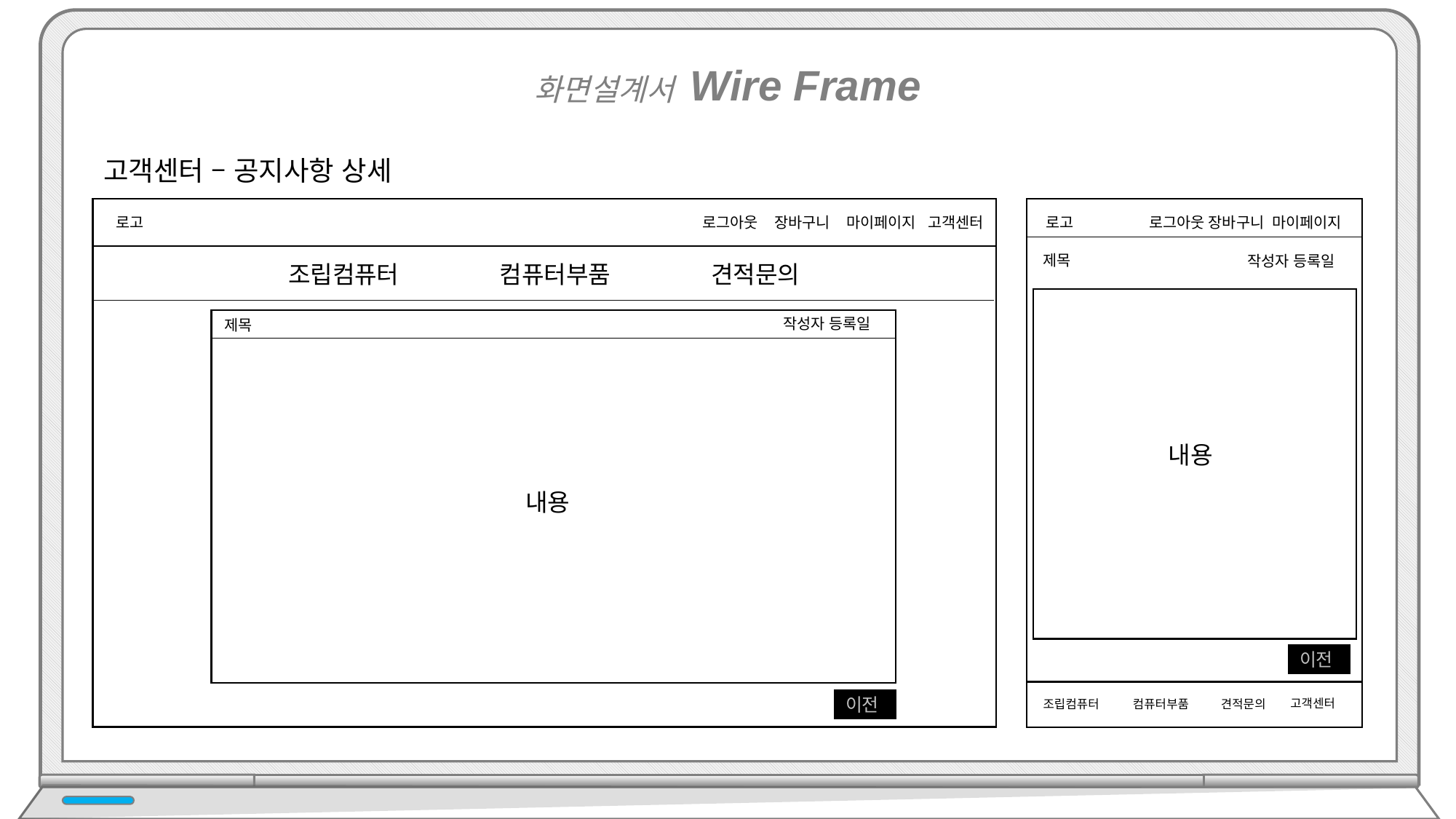

화면설계서 Wire Frame
고객센터 – 공지사항 상세

로그아웃    장바구니    마이페이지   고객센터
로고
로그아웃 장바구니  마이페이지
로고
제목
작성자 등록일
조립컴퓨터               컴퓨터부품               견적문의

작성자 등록일

제목
내용
내용
이전

이전
고객센터
견적문의
조립컴퓨터
컴퓨터부품